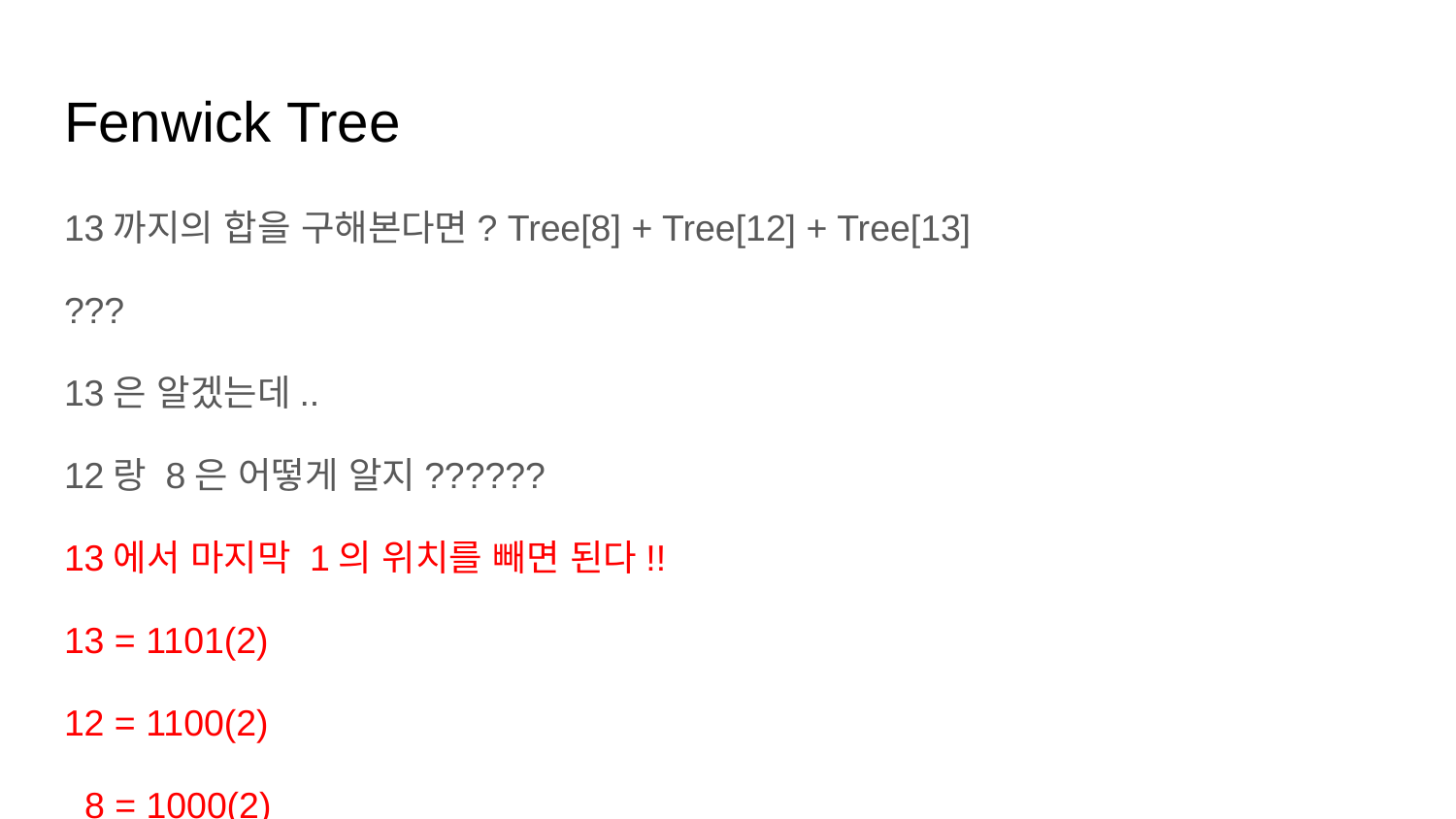

# Fenwick Tree
13까지의 합을 구해본다면? Tree[8] + Tree[12] + Tree[13]
???
13은 알겠는데..
12랑 8은 어떻게 알지??????
13에서 마지막 1의 위치를 빼면 된다!!
13 = 1101(2)
12 = 1100(2)
  8 = 1000(2)